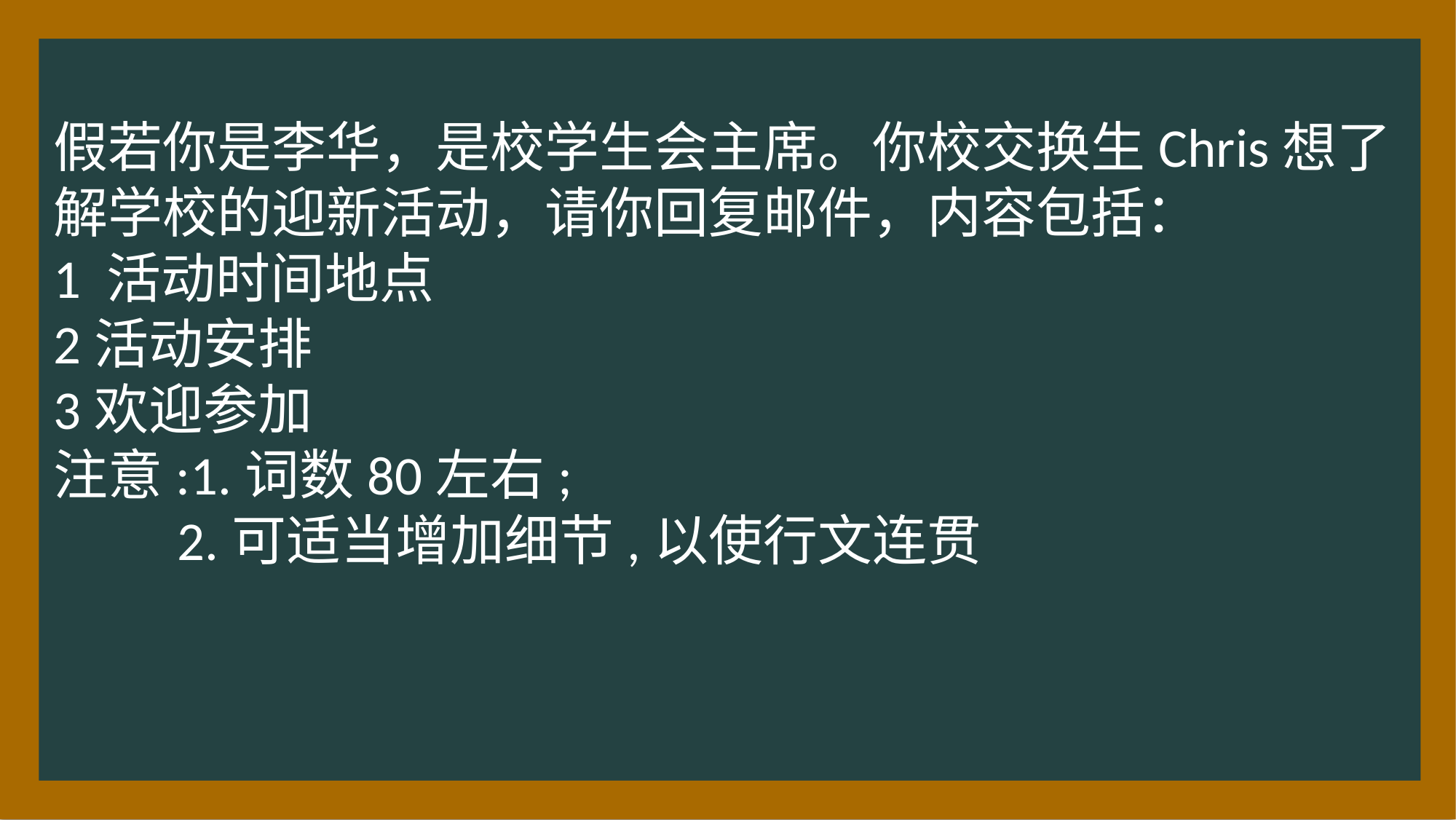

假若你是李华，是校学生会主席。你校交换生Chris想了解学校的迎新活动，请你回复邮件，内容包括：
1 活动时间地点
2活动安排
3欢迎参加
注意:1.词数80左右;
          2.可适当增加细节,以使行文连贯
20